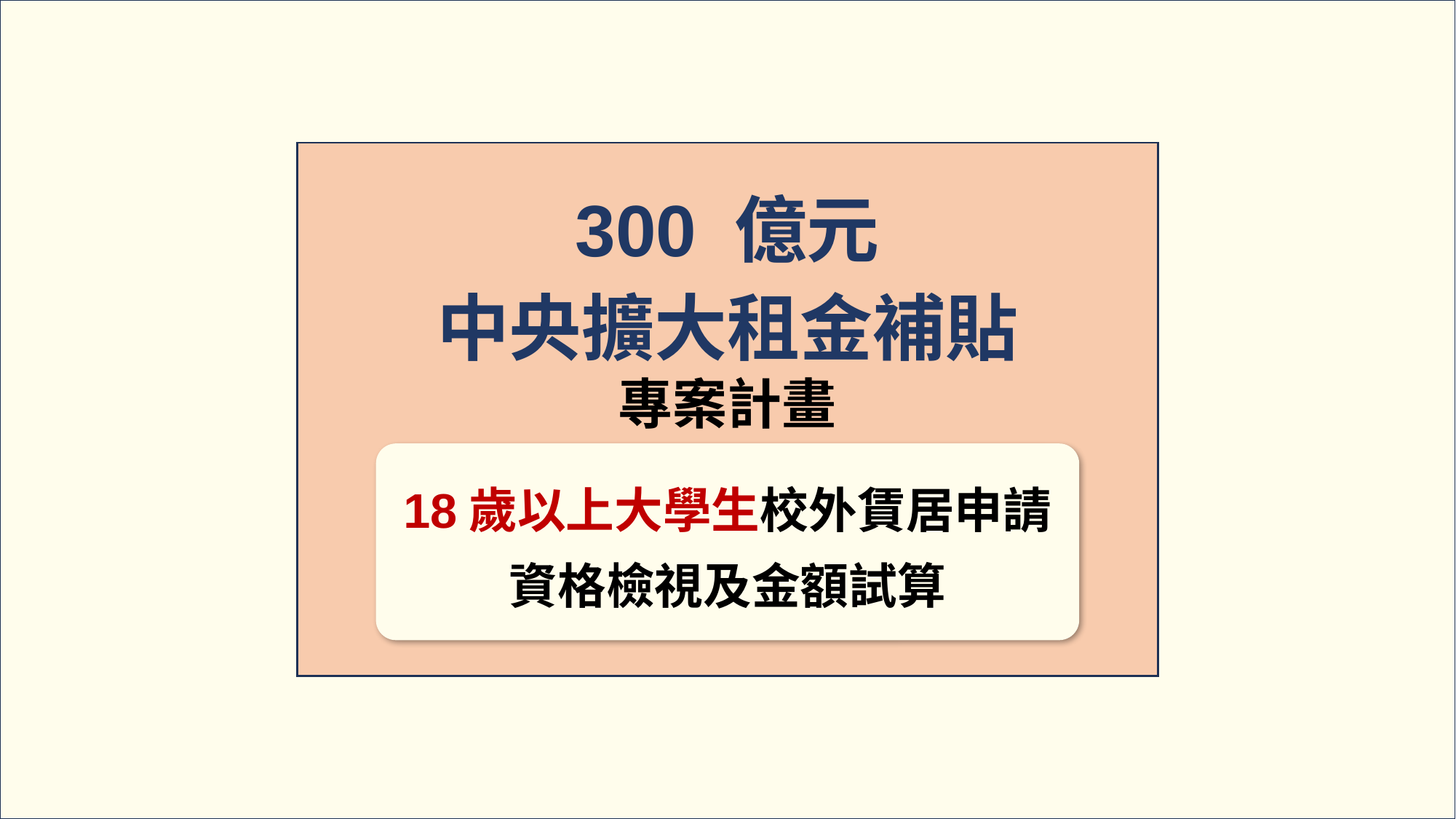

300 億元
中央擴大租金補貼
專案計畫

18歲以上大學生校外賃居申請
資格檢視及金額試算